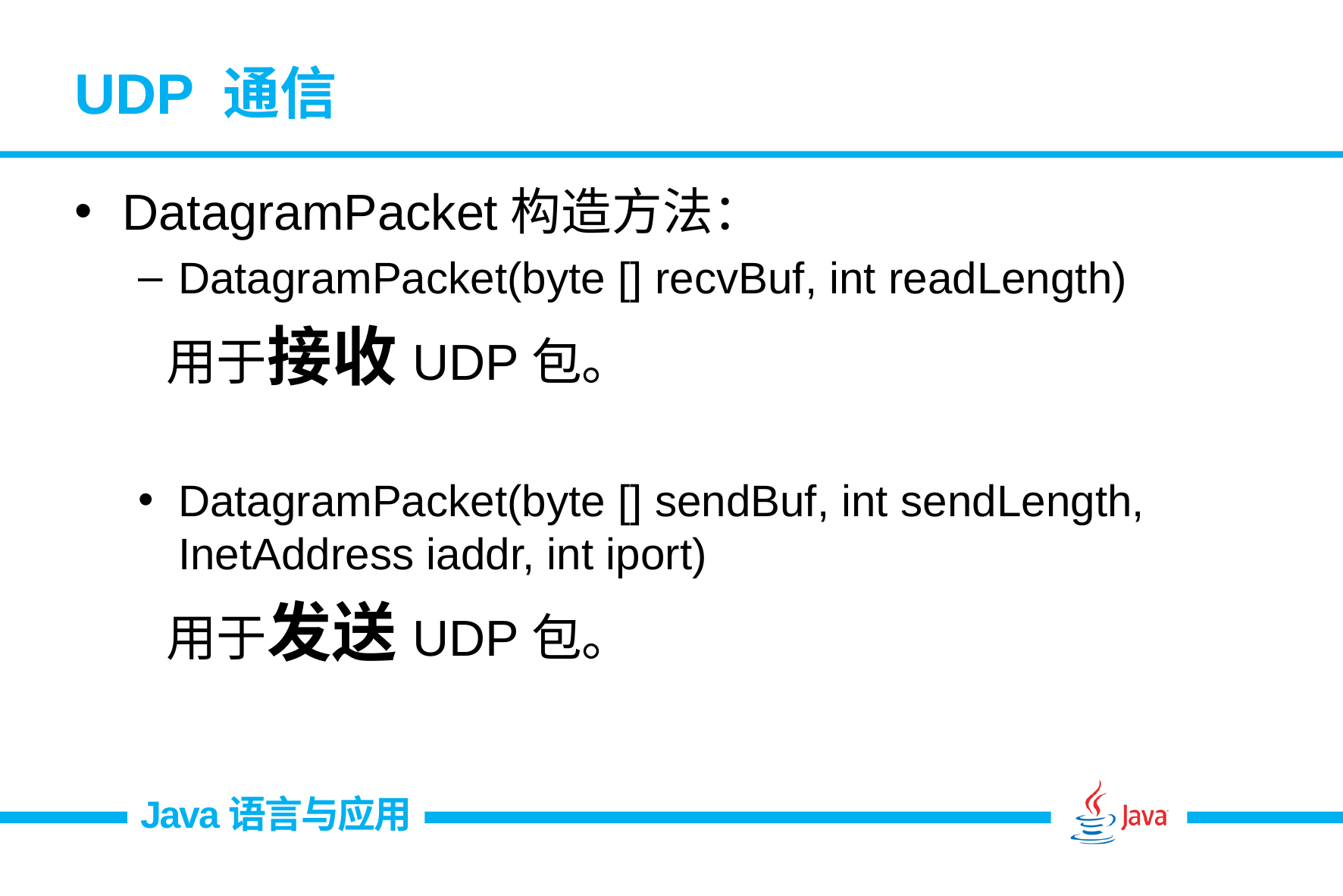

# UDP 通信
DatagramPacket构造方法：
DatagramPacket(byte [] recvBuf, int readLength)
       用于接收UDP包。

DatagramPacket(byte [] sendBuf, int sendLength, InetAddress iaddr, int iport)
       用于发送UDP包。